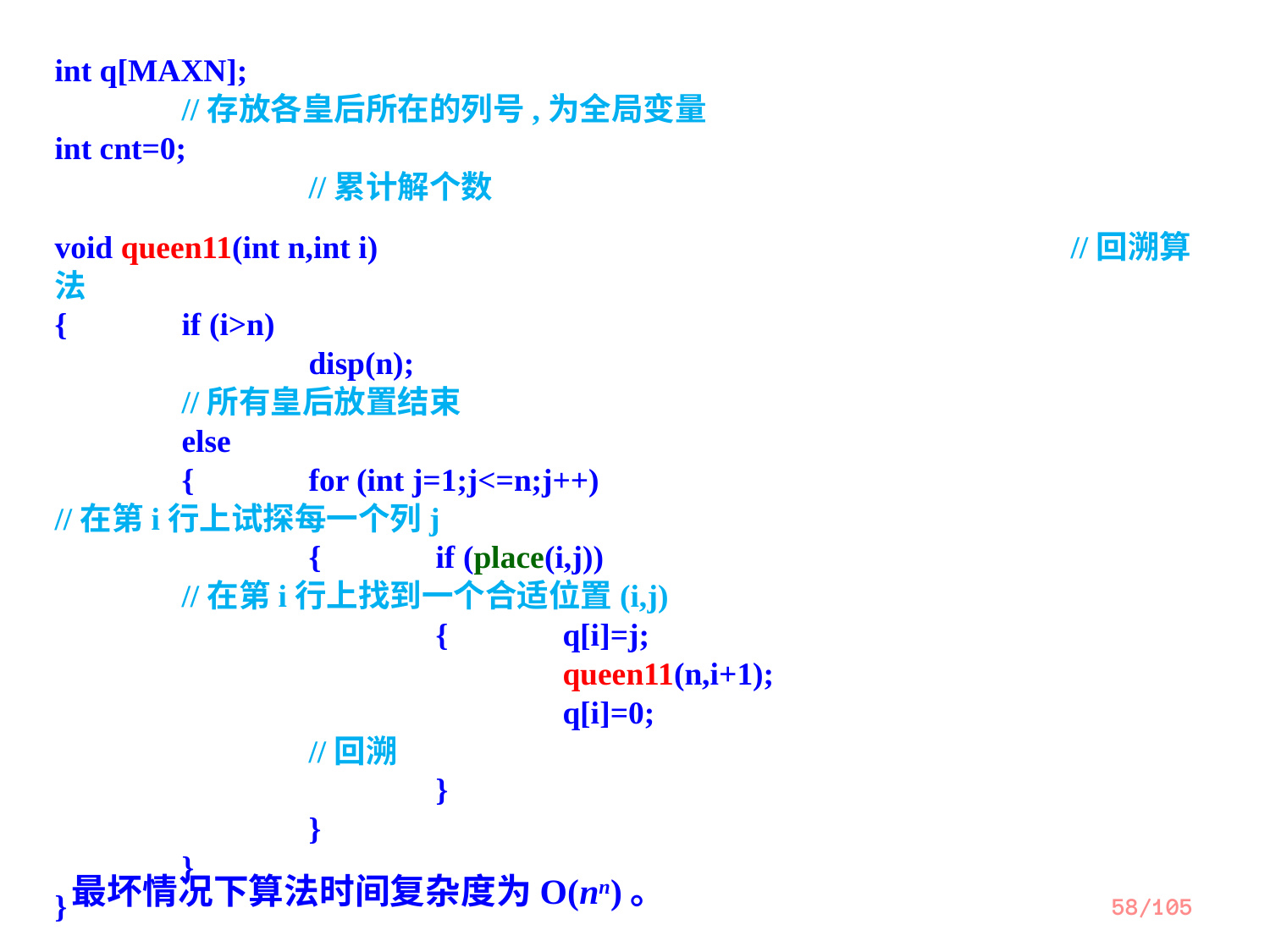

int q[MAXN];									//存放各皇后所在的列号,为全局变量
int cnt=0;										//累计解个数
void queen11(int n,int i)						//回溯算法
{	if (i>n)
		disp(n);								//所有皇后放置结束
	else
	{	for (int j=1;j<=n;j++)					//在第i行上试探每一个列j
		{	if (place(i,j))						//在第i行上找到一个合适位置(i,j)
			{	q[i]=j;
				queen11(n,i+1);
				q[i]=0;							//回溯
			}
		}
	}
}
void queen1(int n)								//递归法求解n皇后问题
{
	queen11(n,1);
}
最坏情况下算法时间复杂度为O(nn)。
58/105